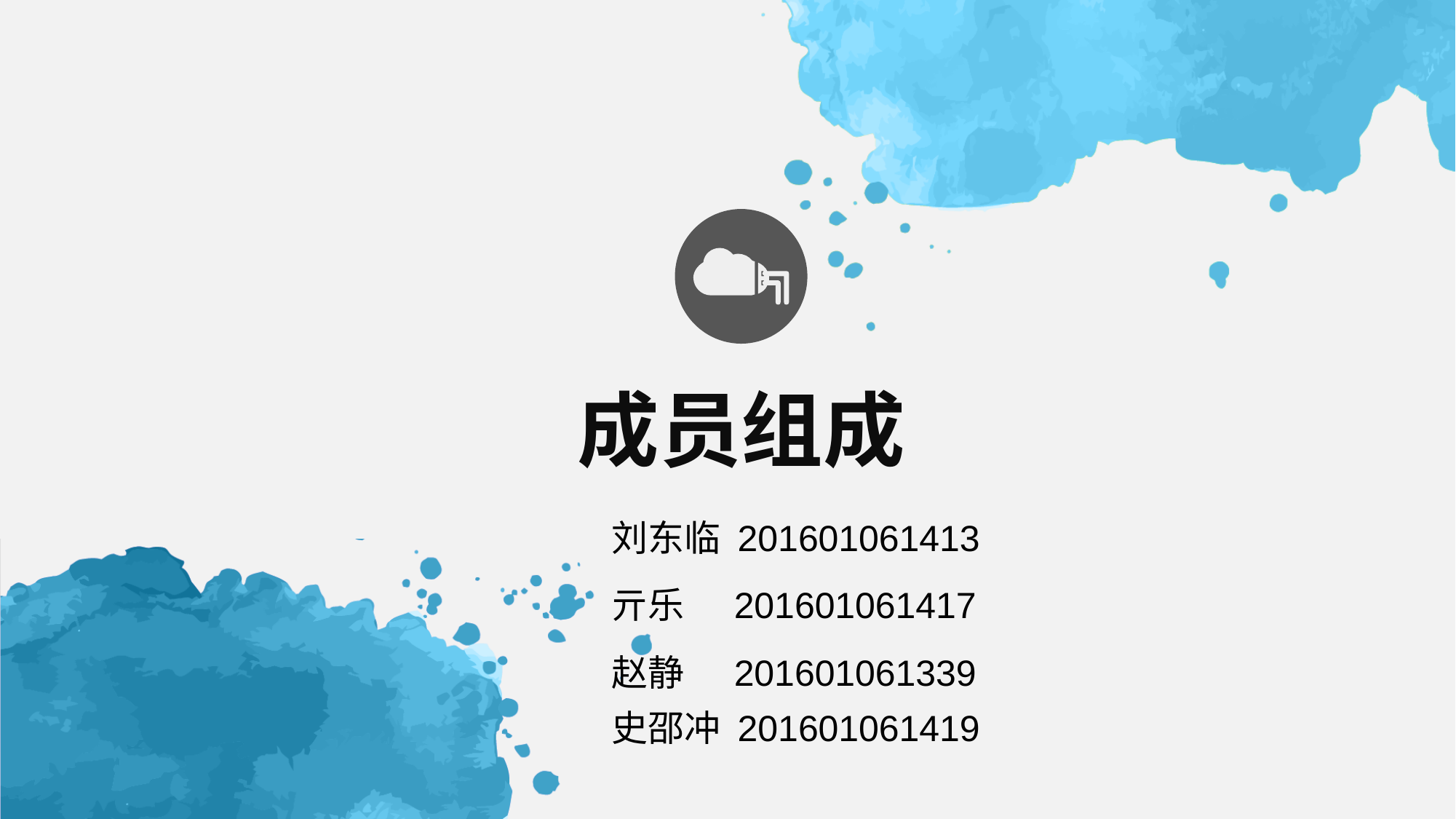

成员组成
刘东临 201601061413
亓乐     201601061417
赵静     201601061339
史邵冲 201601061419